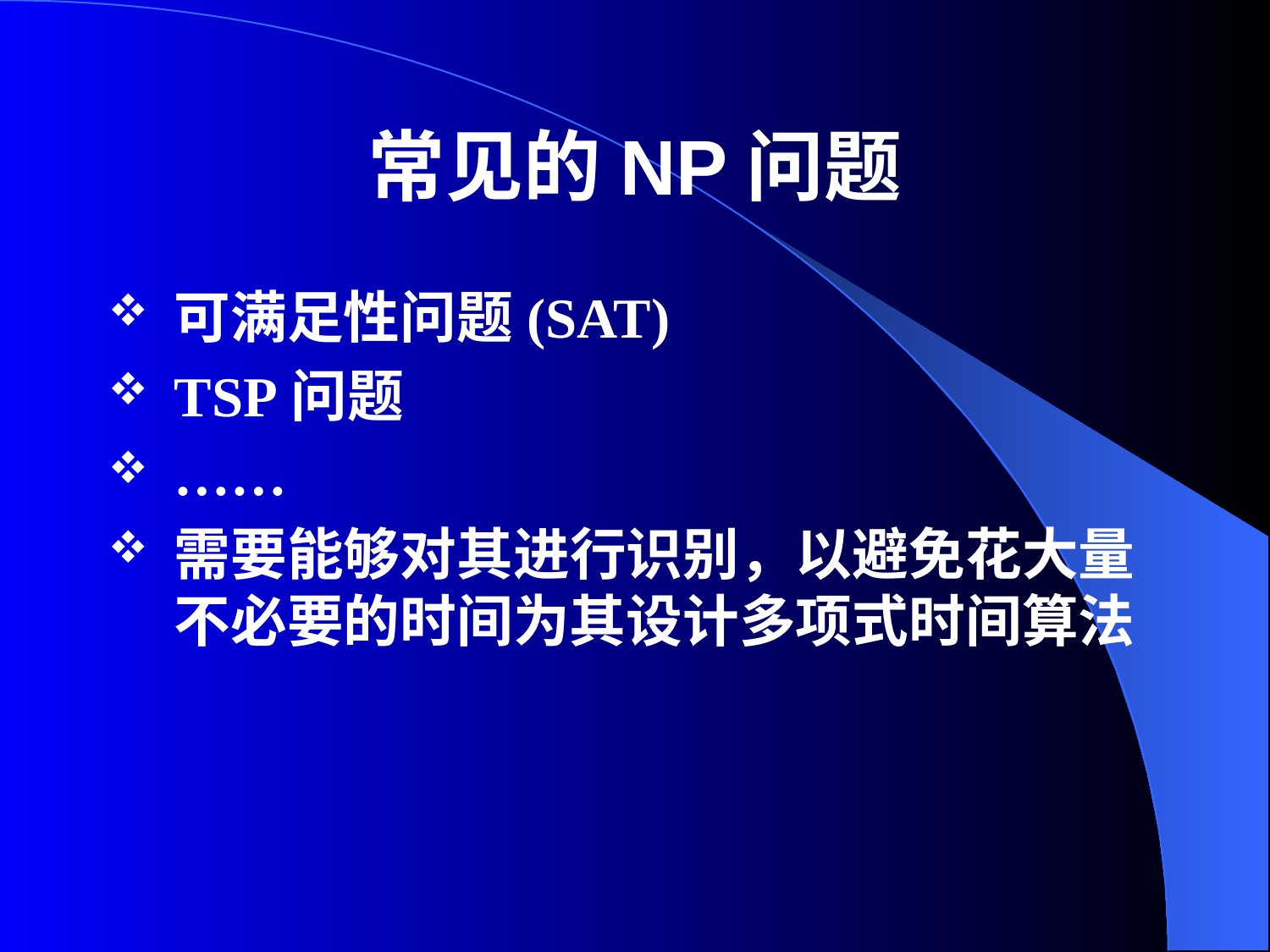

# 常见的NP问题
可满足性问题(SAT)
TSP问题
……
需要能够对其进行识别，以避免花大量不必要的时间为其设计多项式时间算法